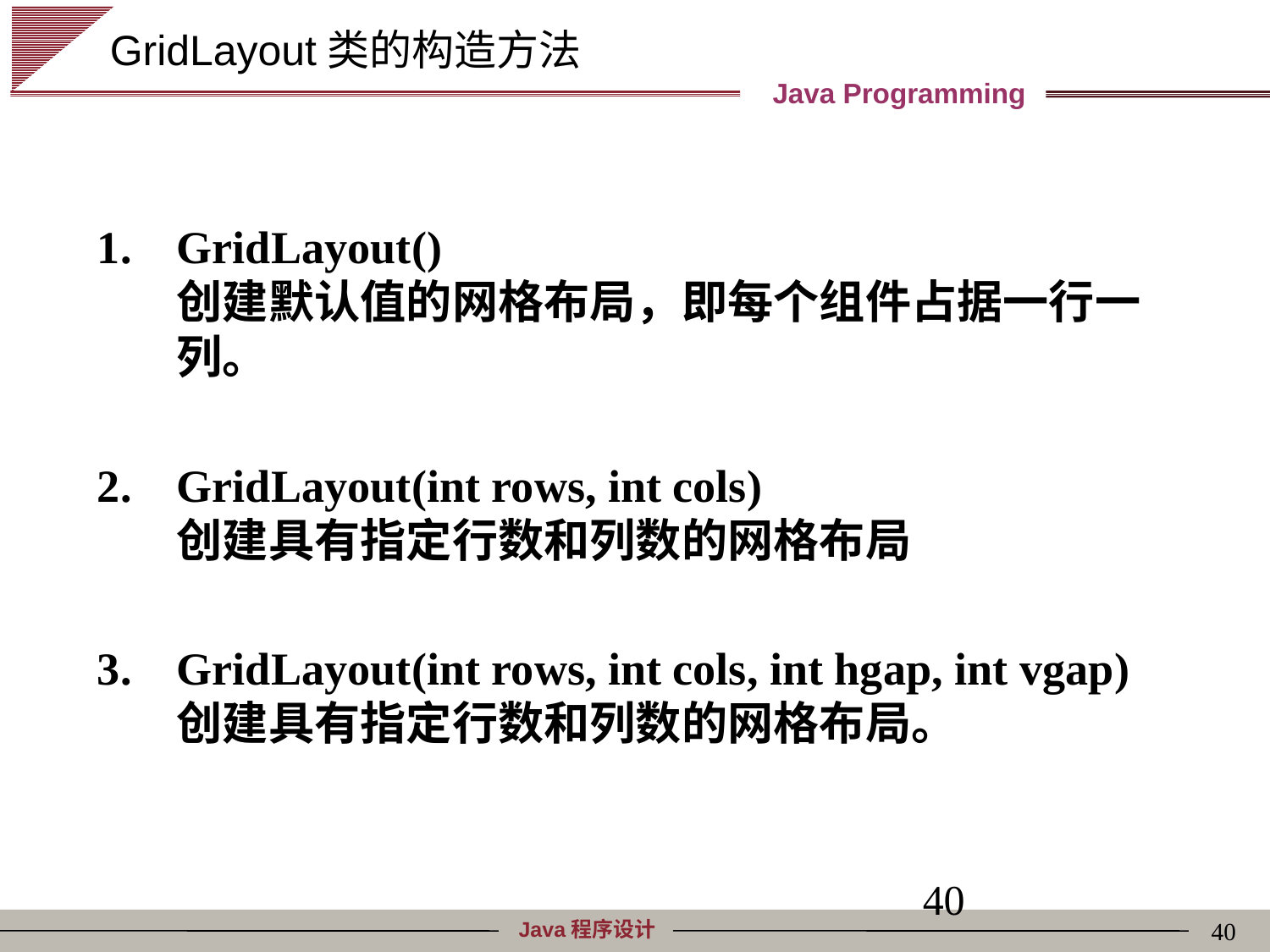

# GridLayout类的构造方法
GridLayout()
创建默认值的网格布局，即每个组件占据一行一列。

GridLayout(int rows, int cols)
创建具有指定行数和列数的网格布局

GridLayout(int rows, int cols, int hgap, int vgap)
创建具有指定行数和列数的网格布局。
40